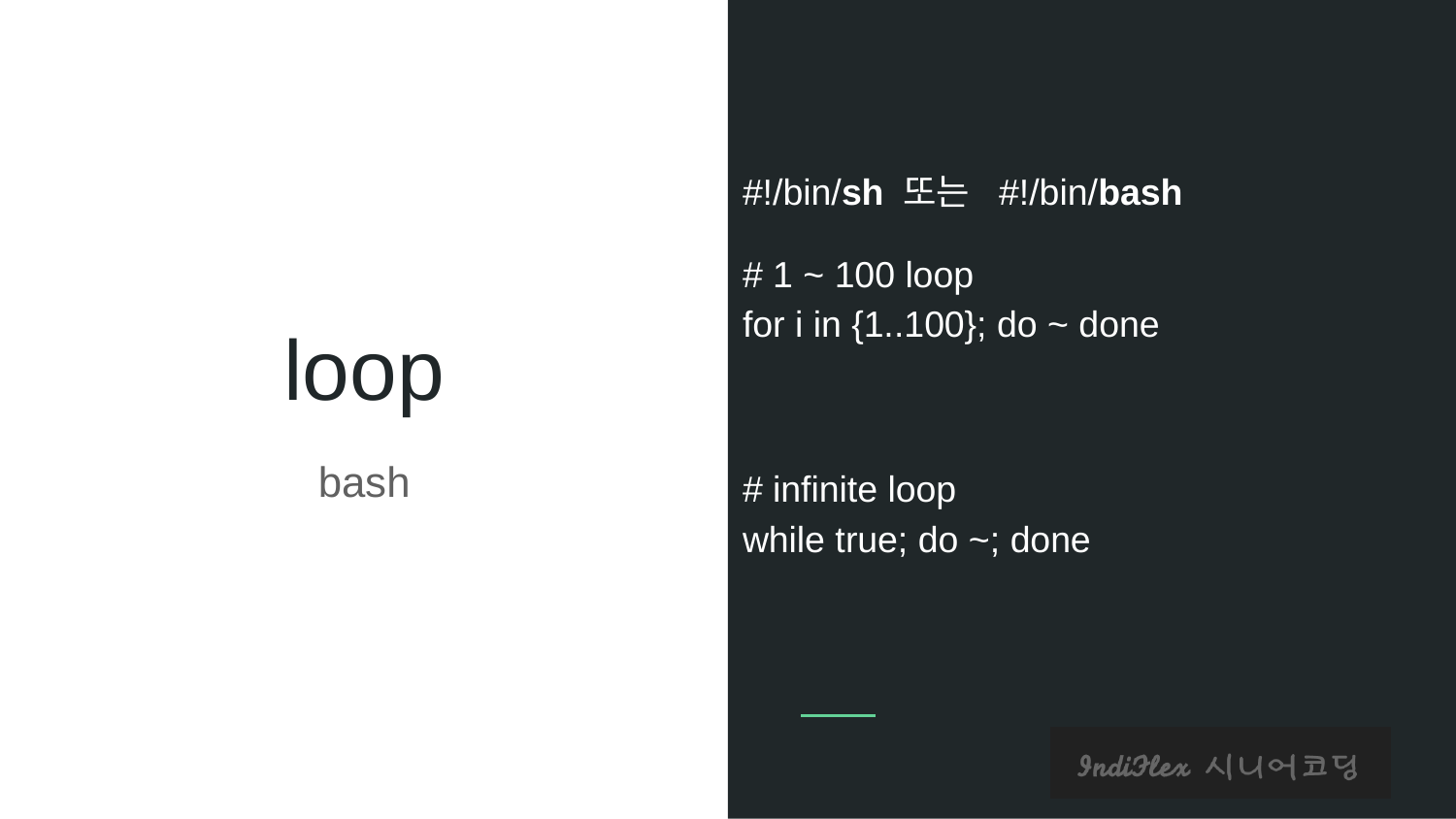

#!/bin/sh 또는  #!/bin/bash
# 1 ~ 100 loop for i in {1..100}; do ~ done

# infinite loop while true; do ~; done
# loop
bash